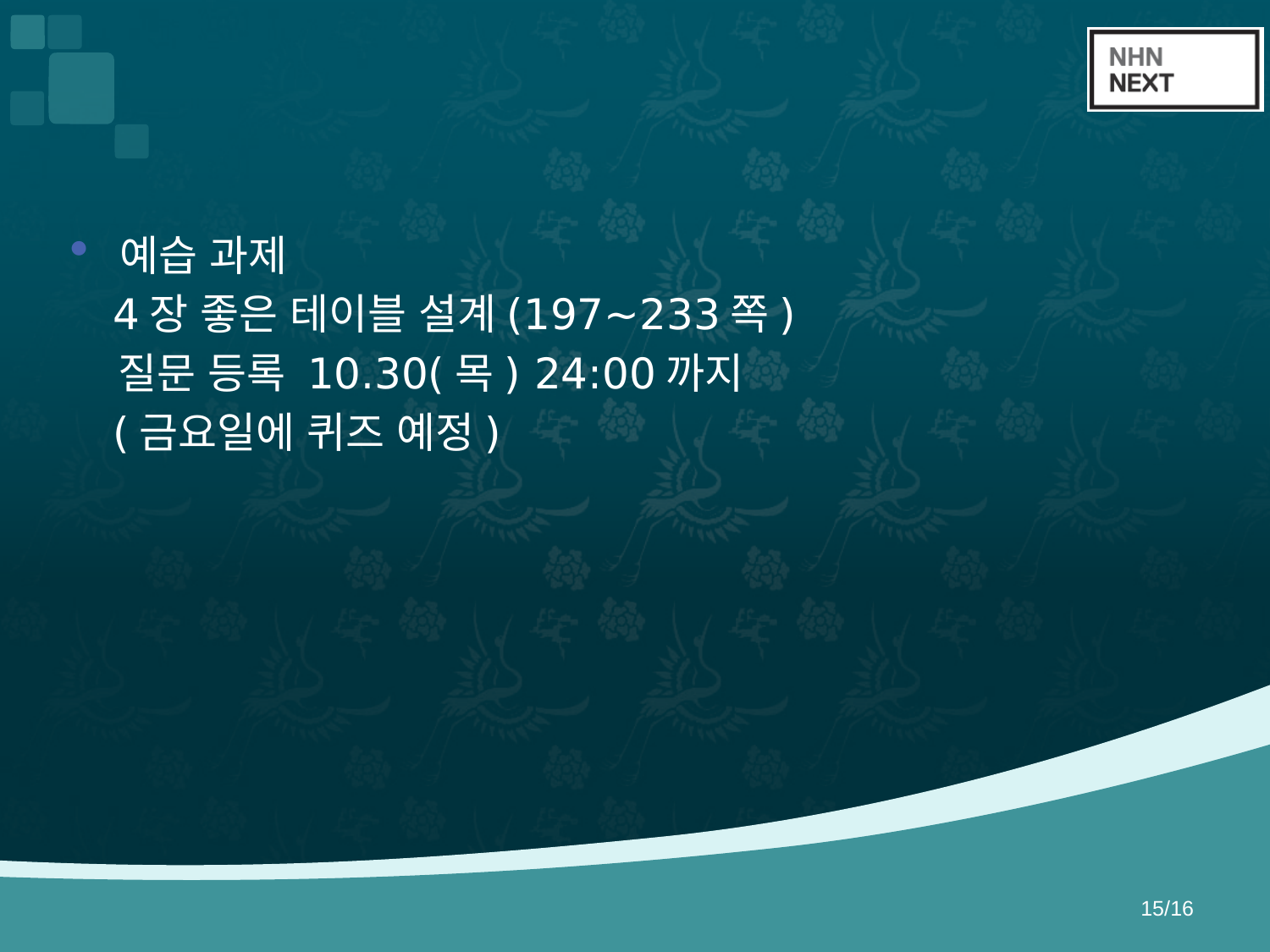

#
예습 과제
   4장 좋은 테이블 설계(197~233쪽)
   질문 등록 10.30(목) 24:00까지
   (금요일에 퀴즈 예정)
15/16